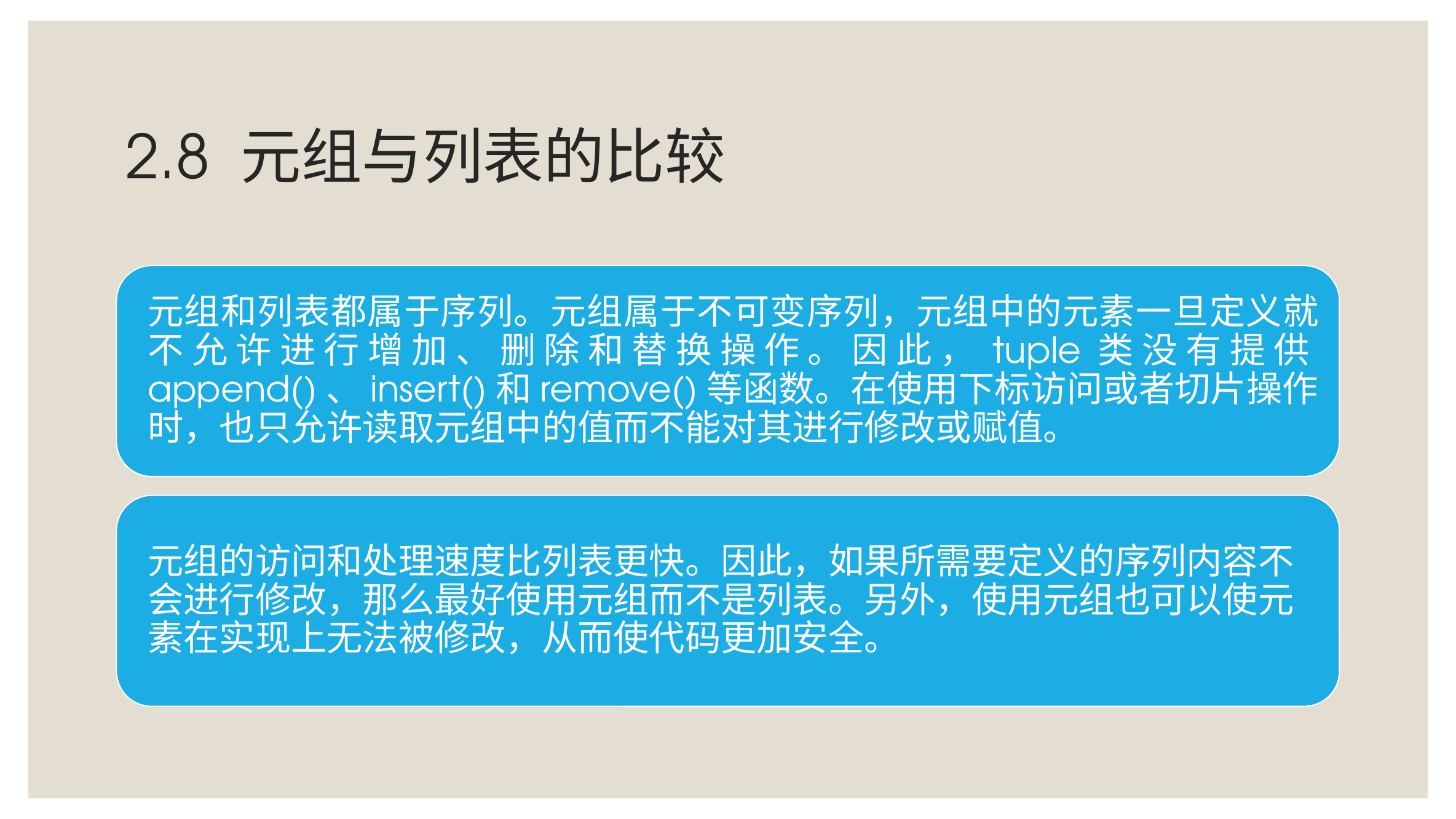

# 2.8 元组与列表的比较
元组和列表都属于序列。元组属于不可变序列，元组中的元素一旦定义就不允许进行增加、删除和替换操作。因此，tuple类没有提供append()、insert()和remove()等函数。在使用下标访问或者切片操作时，也只允许读取元组中的值而不能对其进行修改或赋值。
元组的访问和处理速度比列表更快。因此，如果所需要定义的序列内容不会进行修改，那么最好使用元组而不是列表。另外，使用元组也可以使元素在实现上无法被修改，从而使代码更加安全。